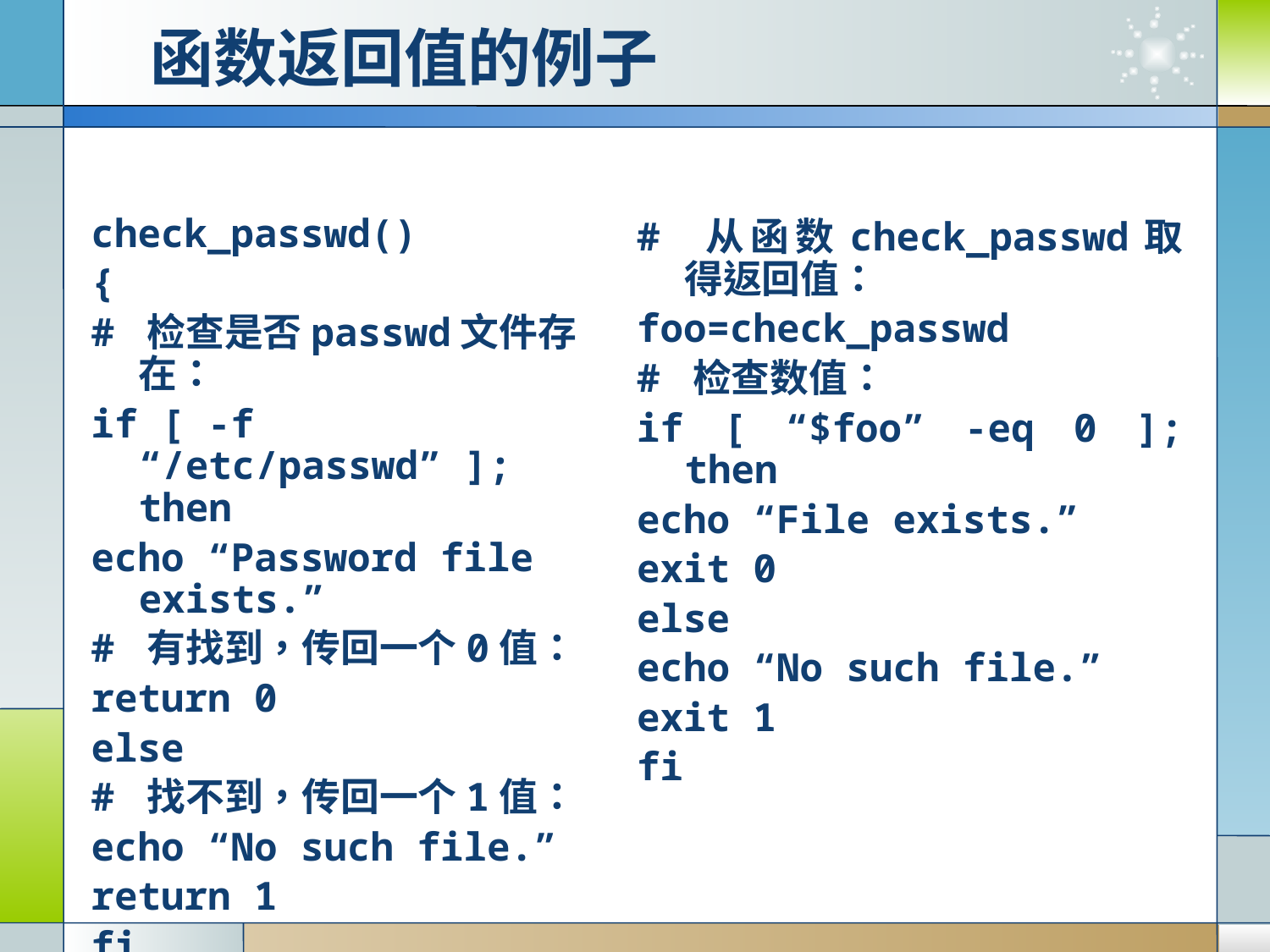

# 函数返回值的例子
check_passwd()
{
# 检查是否passwd文件存在：
if [ -f “/etc/passwd” ]; then
echo “Password file exists.”
# 有找到，传回一个0值：
return 0
else
# 找不到，传回一个1值：
echo “No such file.”
return 1
fi
}
# 从函数check_passwd取得返回值：
foo=check_passwd
# 检查数值：
if [ “$foo” -eq 0 ]; then
echo “File exists.”
exit 0
else
echo “No such file.”
exit 1
fi